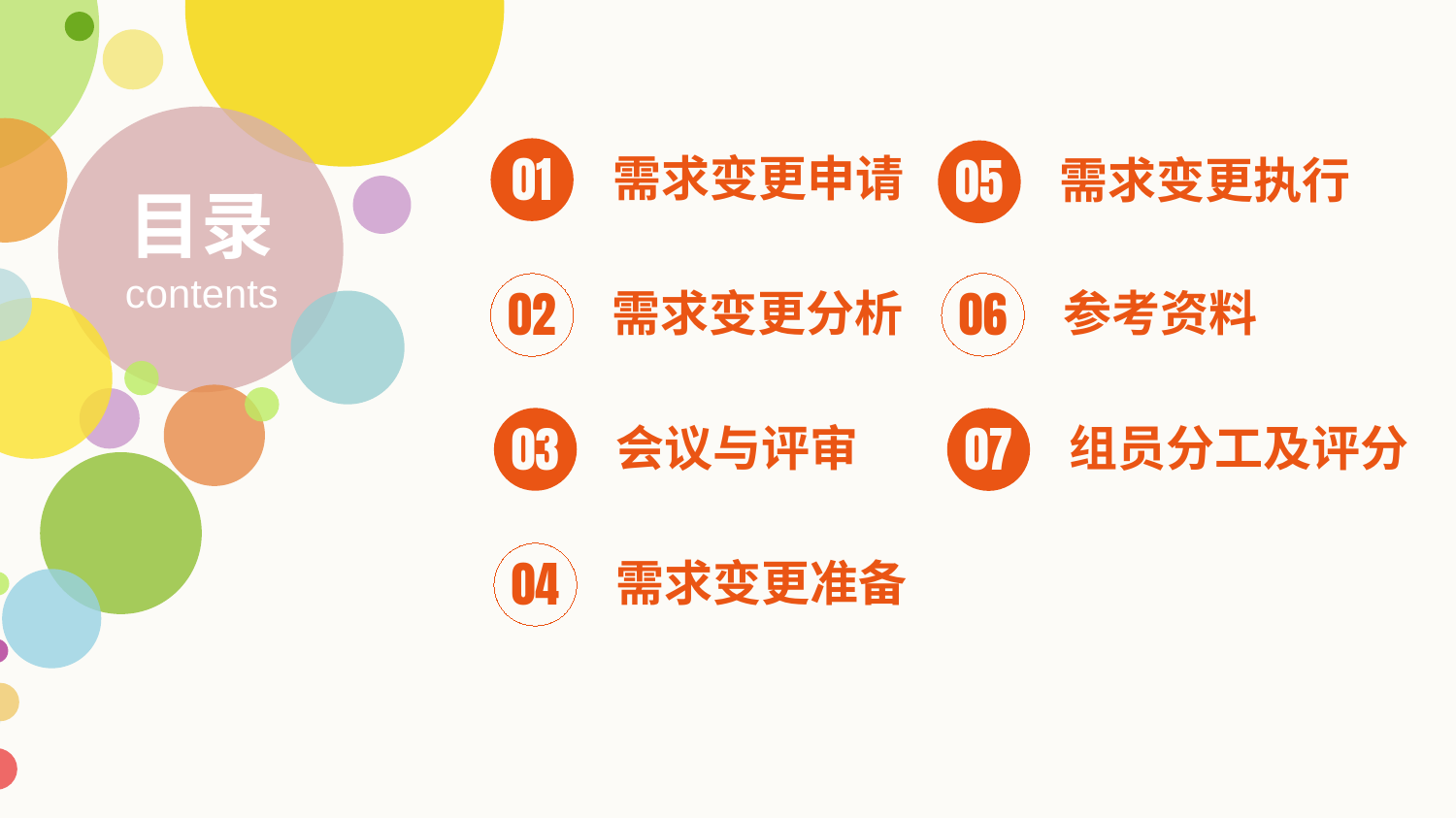

需求变更申请
需求变更执行
01
05

目录
contents

参考资料
需求变更分析
06
02

会议与评审
组员分工及评分
03
07

需求变更准备
04